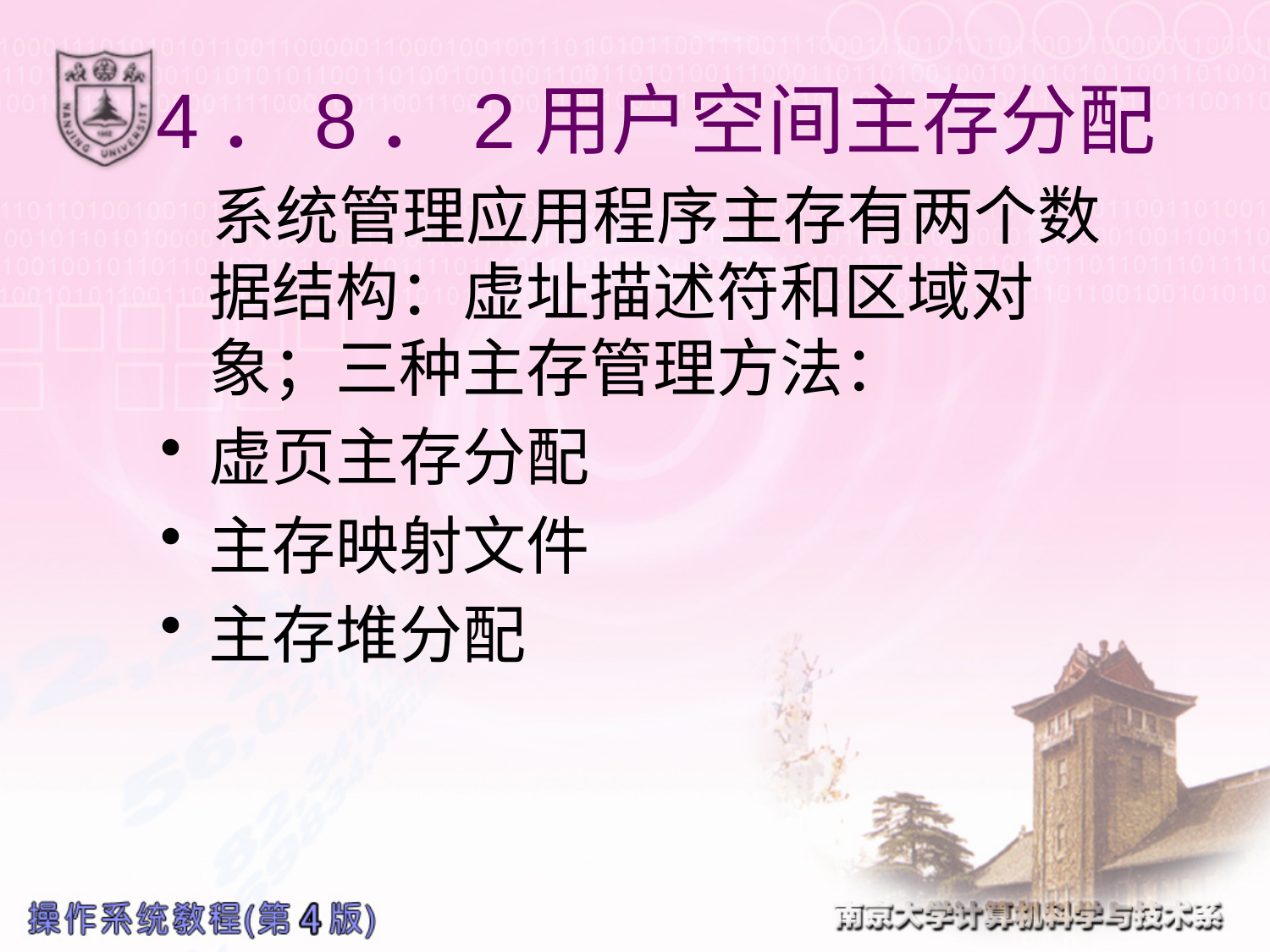

# 4．8．2用户空间主存分配
   系统管理应用程序主存有两个数据结构：虚址描述符和区域对象；三种主存管理方法：
虚页主存分配
主存映射文件
主存堆分配